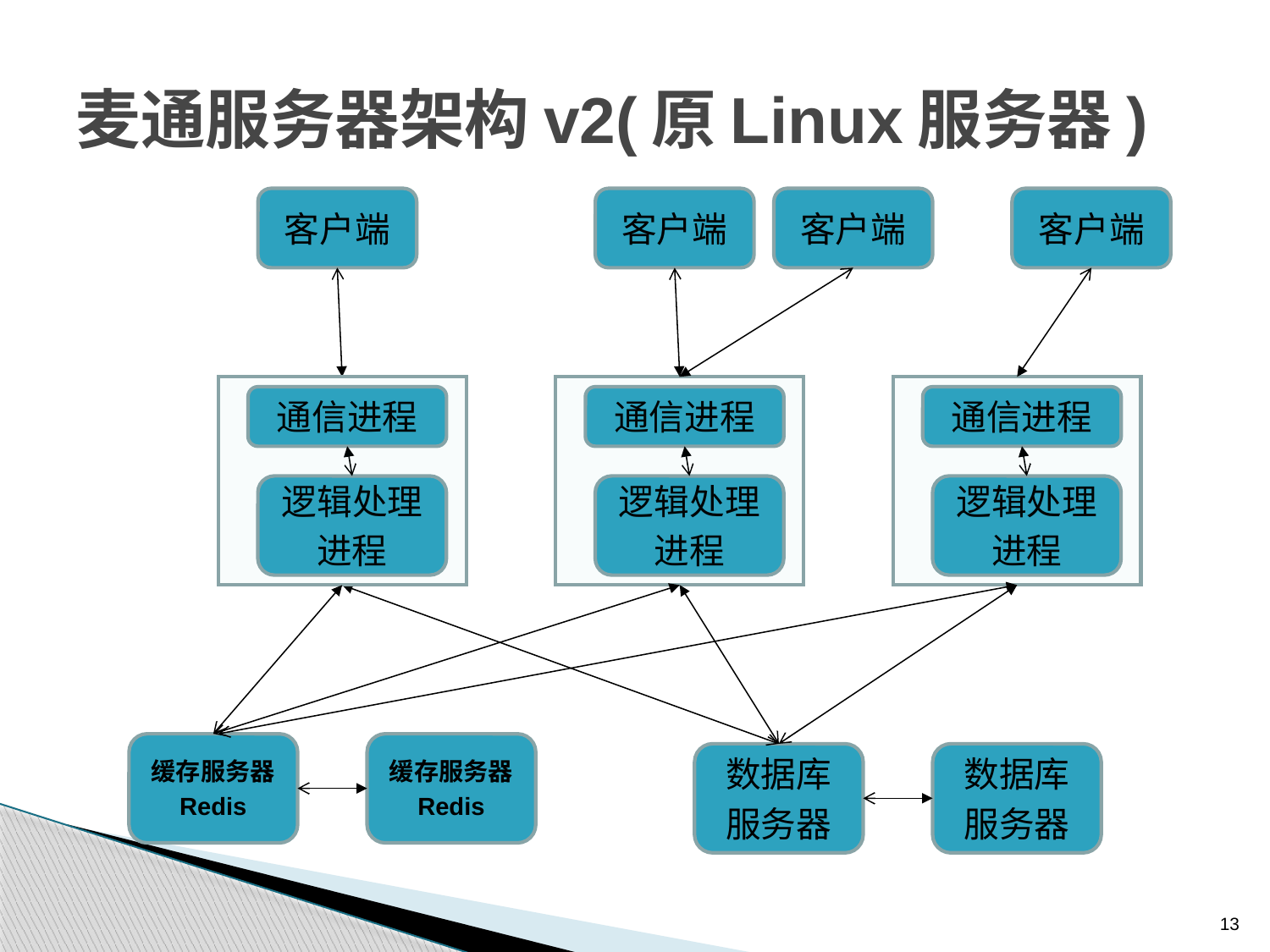

# 麦通服务器架构v2(原Linux服务器)
客户端
客户端
客户端
客户端

通信进程
逻辑处理
进程

通信进程
逻辑处理
进程

通信进程
逻辑处理
进程
缓存服务器
Redis
缓存服务器
Redis
数据库
服务器
数据库
服务器
13